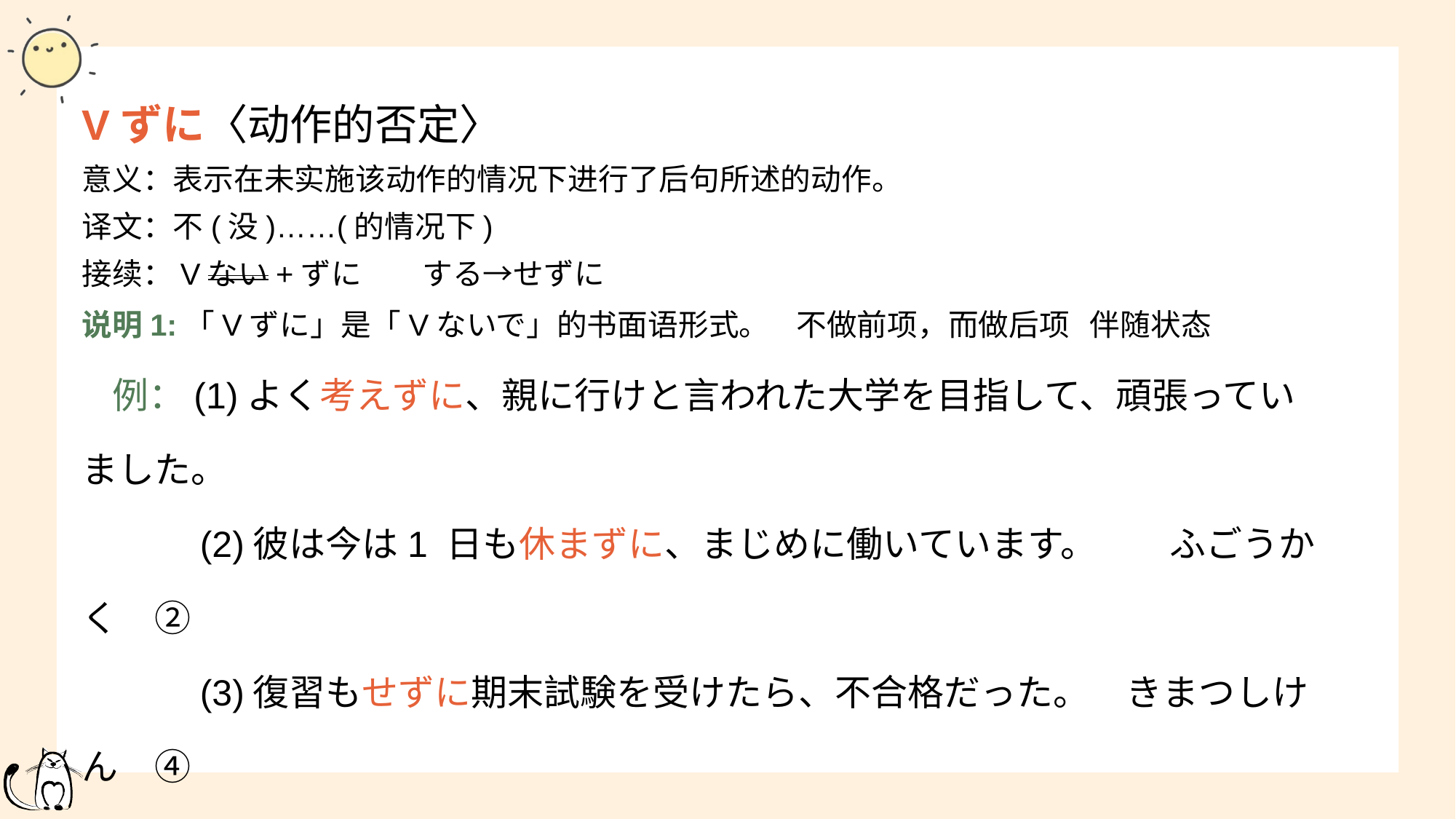

Vずに〈动作的否定〉
意义：表示在未实施该动作的情况下进行了后句所述的动作。
译文：不(没)……(的情况下)
接续：Vない+ずに　　する→せずに
说明1:「Vずに」是「Vないで」的书面语形式。    不做前项，而做后项   伴随状态
　例：(1)よく考えずに、親に行けと言われた大学を目指して、頑張っていました。
　　　(2)彼は今は1 日も休まずに、まじめに働いています。　　ふごうかく　②
　　　(3)復習もせずに期末試験を受けたら、不合格だった。　きまつしけん　④
　　　(4)この仕事は、誰にも手伝ってもらわずに、自分でしました。